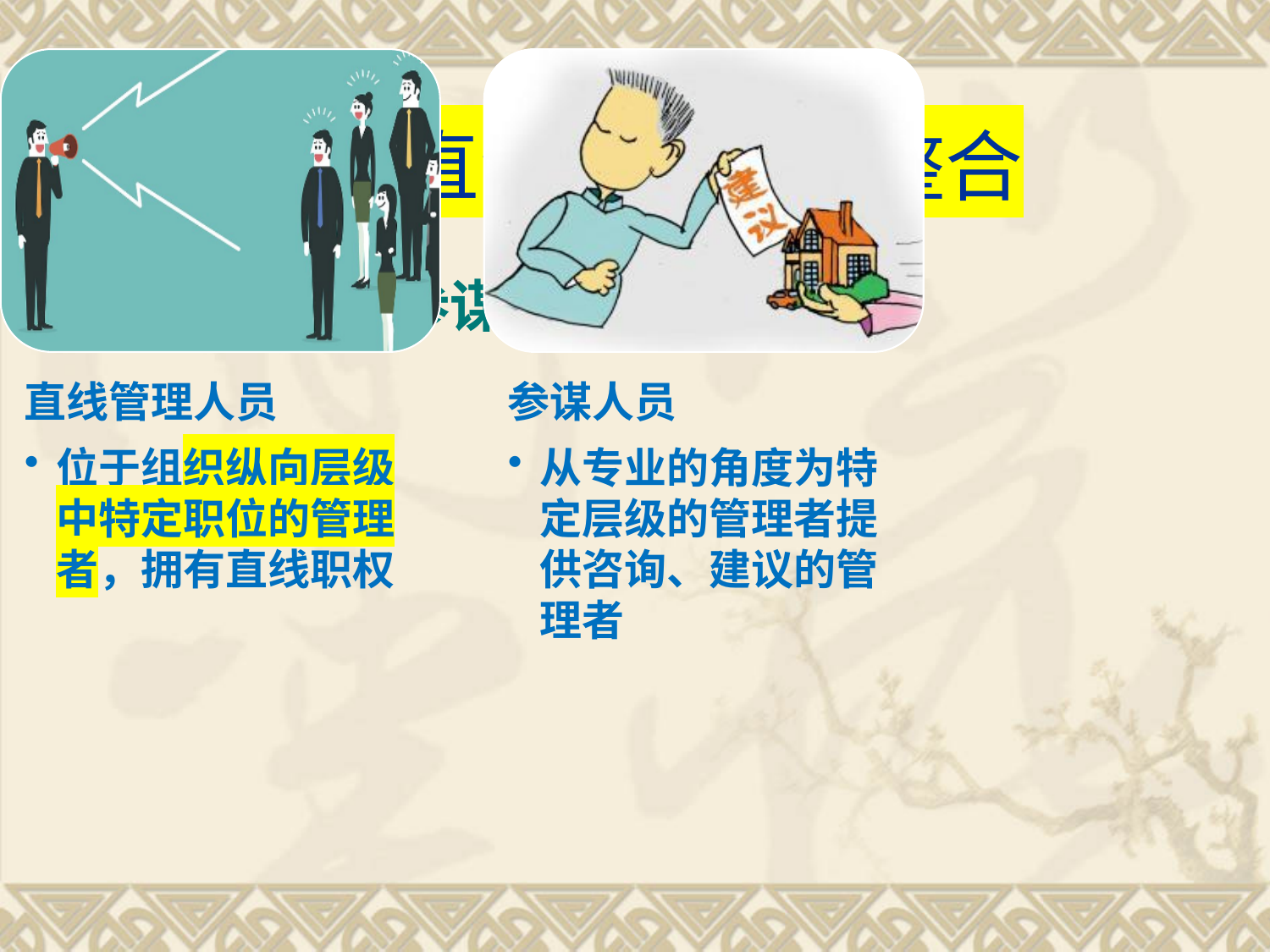

# 三、直线与参谋的整合
（一）直线与参谋的关系

直线管理人员
位于组织纵向层级中特定职位的管理者，拥有直线职权
参谋人员
从专业的角度为特定层级的管理者提供咨询、建议的管理者